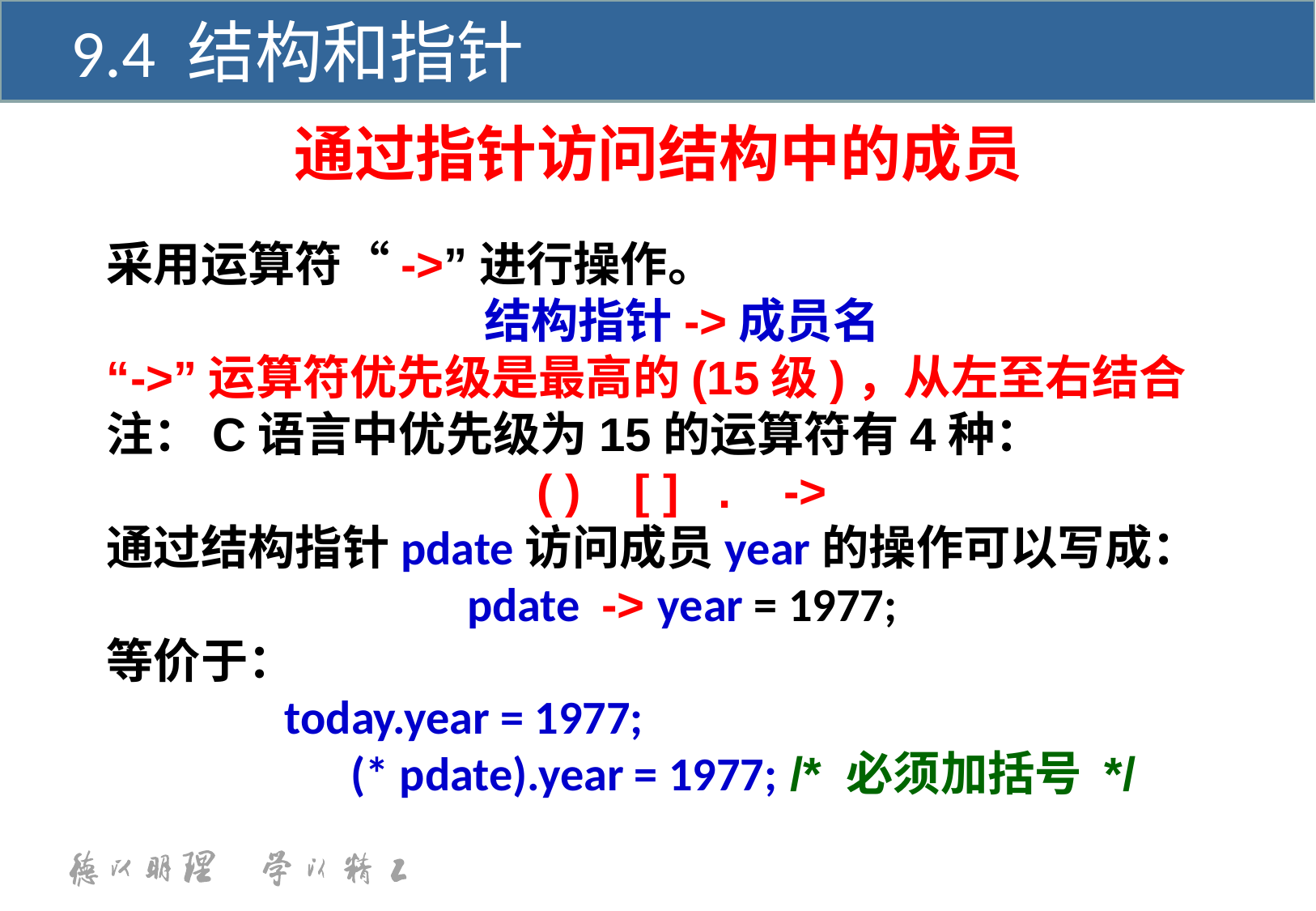

9.4 结构和指针
通过指针访问结构中的成员
	采用运算符“->”进行操作。
结构指针->成员名
	“->”运算符优先级是最高的(15级)，从左至右结合
	注：C语言中优先级为15的运算符有4种：
( )    [ ]   .    ->
	通过结构指针pdate访问成员year的操作可以写成：
pdate  -> year = 1977;
	等价于：
                 today.year = 1977;
                           (* pdate).year = 1977; /* 必须加括号 */
71